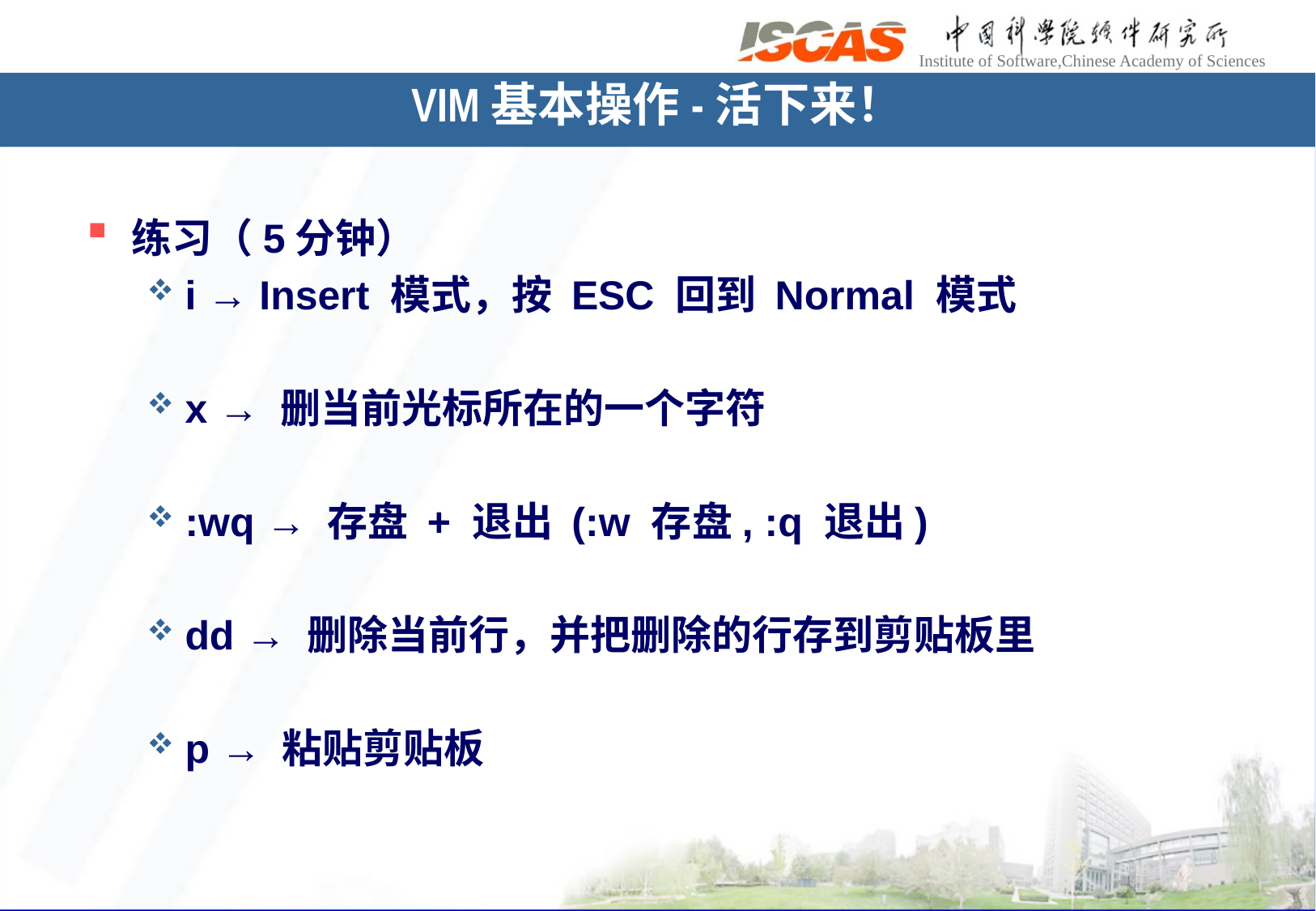

VIM基本操作-活下来！
练习（5分钟）
i → Insert 模式，按 ESC 回到 Normal 模式

x → 删当前光标所在的一个字符

:wq → 存盘 + 退出 (:w 存盘, :q 退出)

dd → 删除当前行，并把删除的行存到剪贴板里

p → 粘贴剪贴板